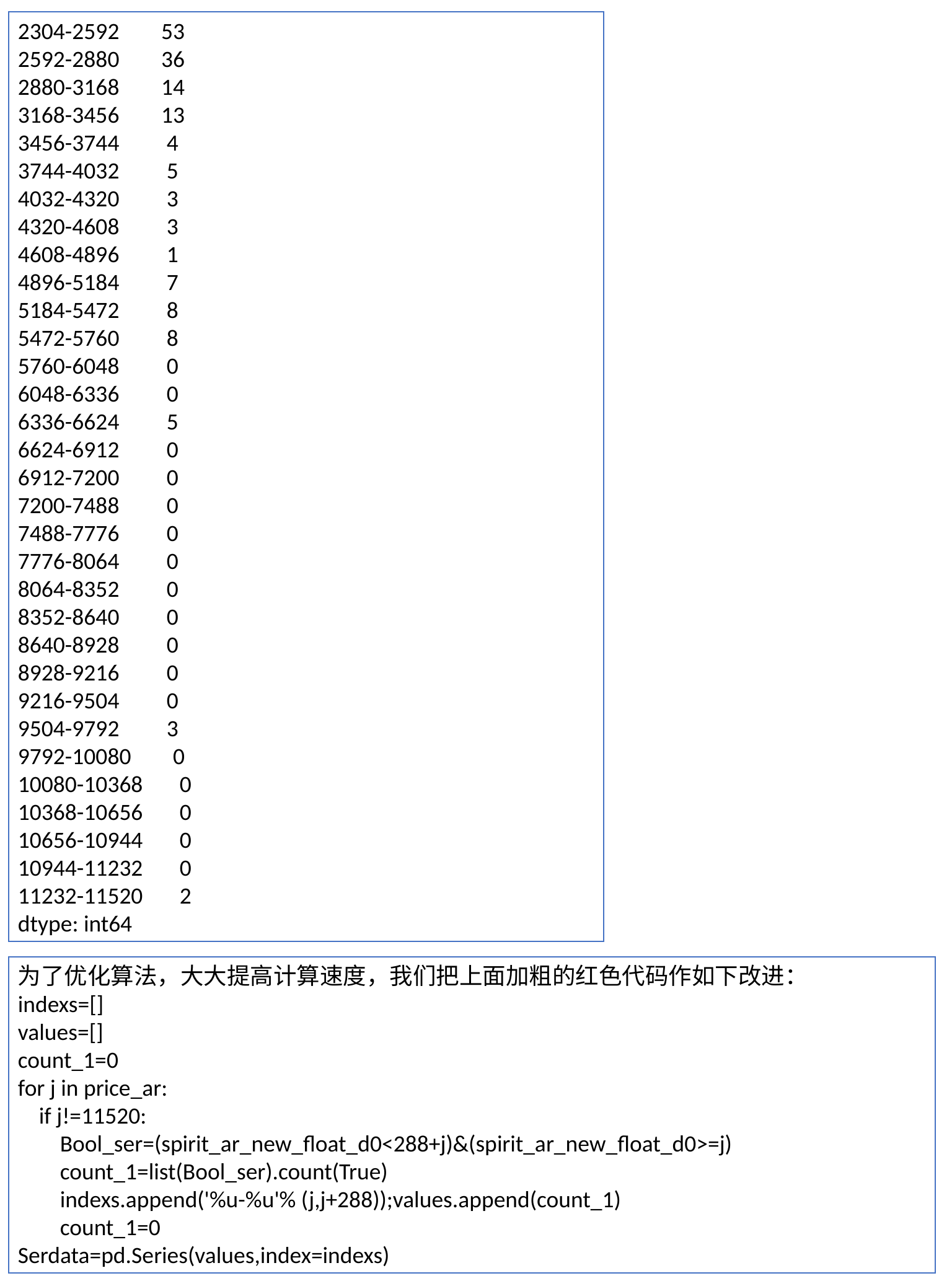

2304-2592        53
2592-2880        36
2880-3168        14
3168-3456        13
3456-3744         4
3744-4032         5
4032-4320         3
4320-4608         3
4608-4896         1
4896-5184         7
5184-5472         8
5472-5760         8
5760-6048         0
6048-6336         0
6336-6624         5
6624-6912         0
6912-7200         0
7200-7488         0
7488-7776         0
7776-8064         0
8064-8352         0
8352-8640         0
8640-8928         0
8928-9216         0
9216-9504         0
9504-9792         3
9792-10080        0
10080-10368       0
10368-10656       0
10656-10944       0
10944-11232       0
11232-11520       2
dtype: int64
为了优化算法，大大提高计算速度，我们把上面加粗的红色代码作如下改进：
indexs=[]
values=[]
count_1=0
for j in price_ar:
    if j!=11520:
        Bool_ser=(spirit_ar_new_float_d0<288+j)&(spirit_ar_new_float_d0>=j)
        count_1=list(Bool_ser).count(True)
        indexs.append('%u-%u'% (j,j+288));values.append(count_1)
        count_1=0
Serdata=pd.Series(values,index=indexs)